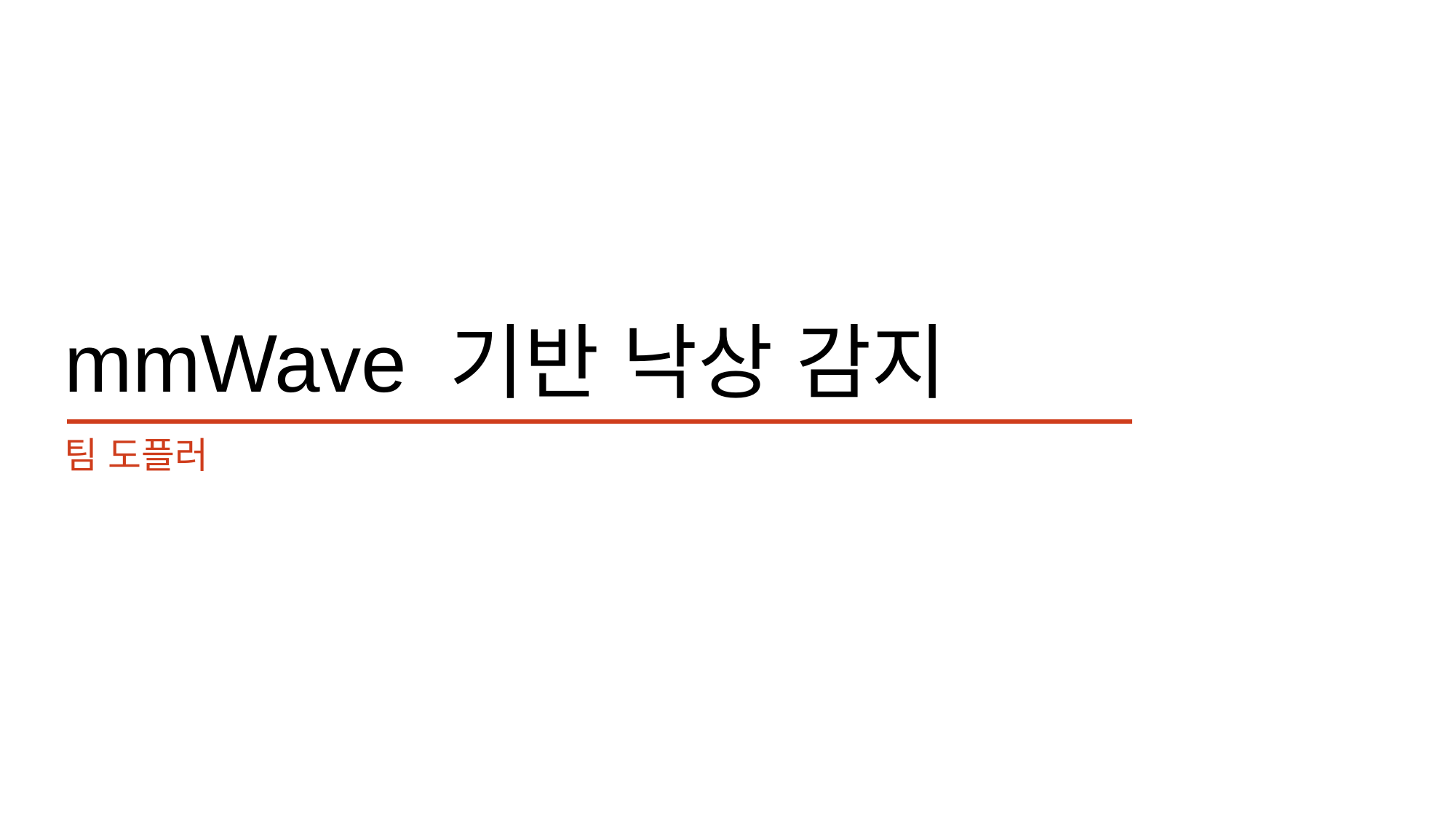

# mmWave 기반 낙상 감지
팀 도플러